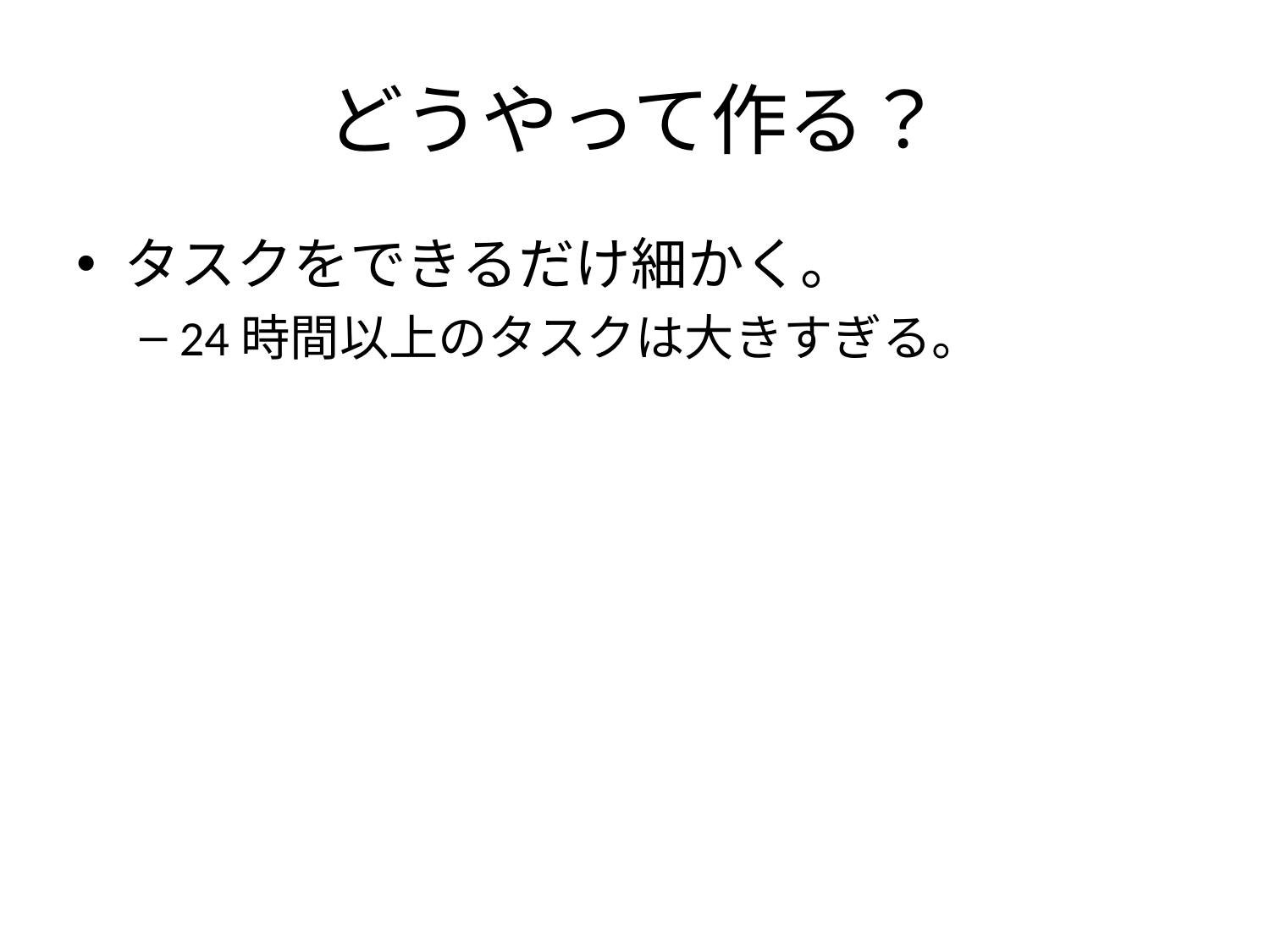

# どうやって作る？
タスクをできるだけ細かく。
24時間以上のタスクは大きすぎる。